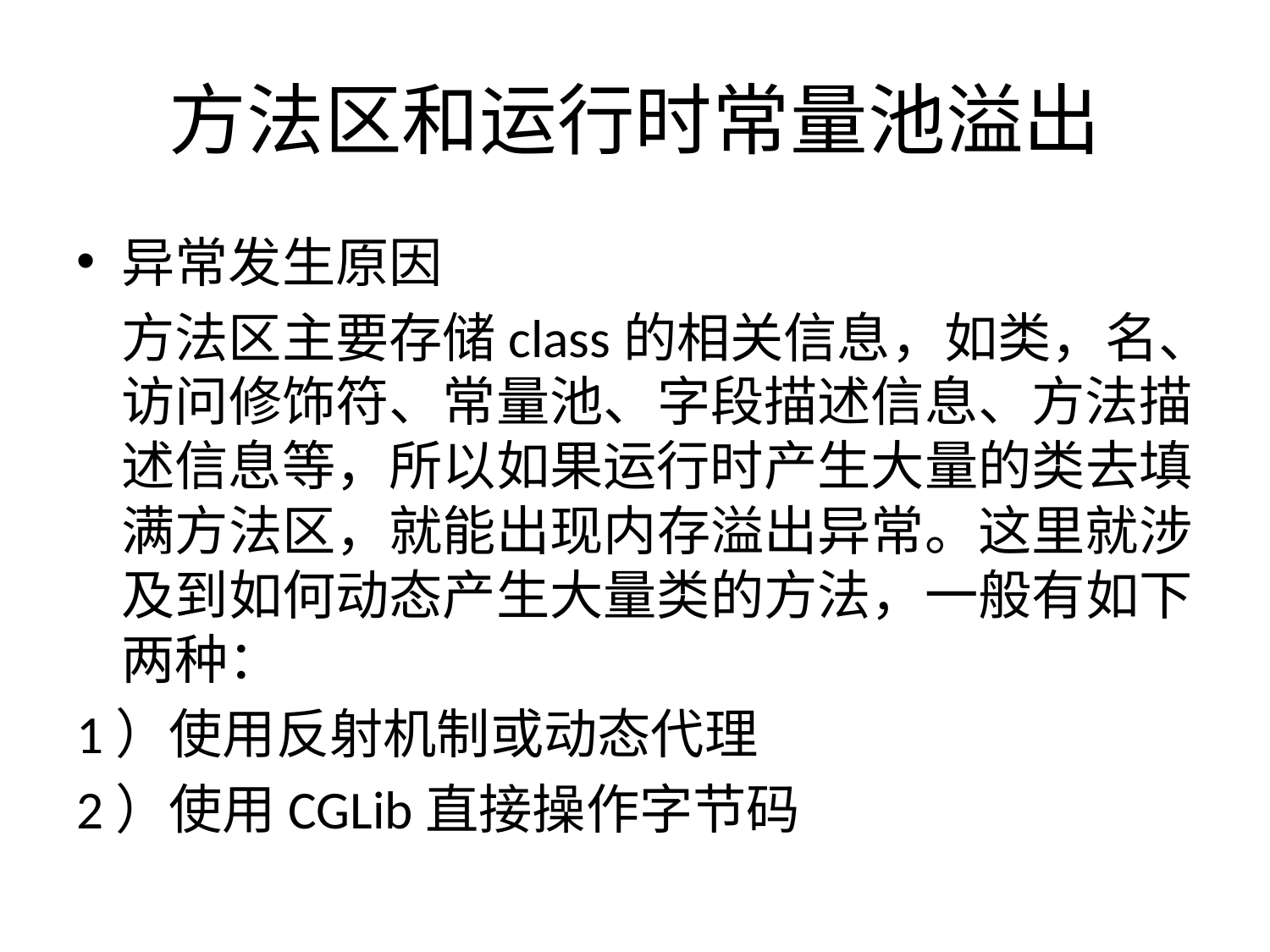

# 方法区和运行时常量池溢出
异常发生原因
		方法区主要存储class的相关信息，如类，名、访问修饰符、常量池、字段描述信息、方法描述信息等，所以如果运行时产生大量的类去填满方法区，就能出现内存溢出异常。这里就涉及到如何动态产生大量类的方法，一般有如下两种：
1）使用反射机制或动态代理
2）使用CGLib直接操作字节码